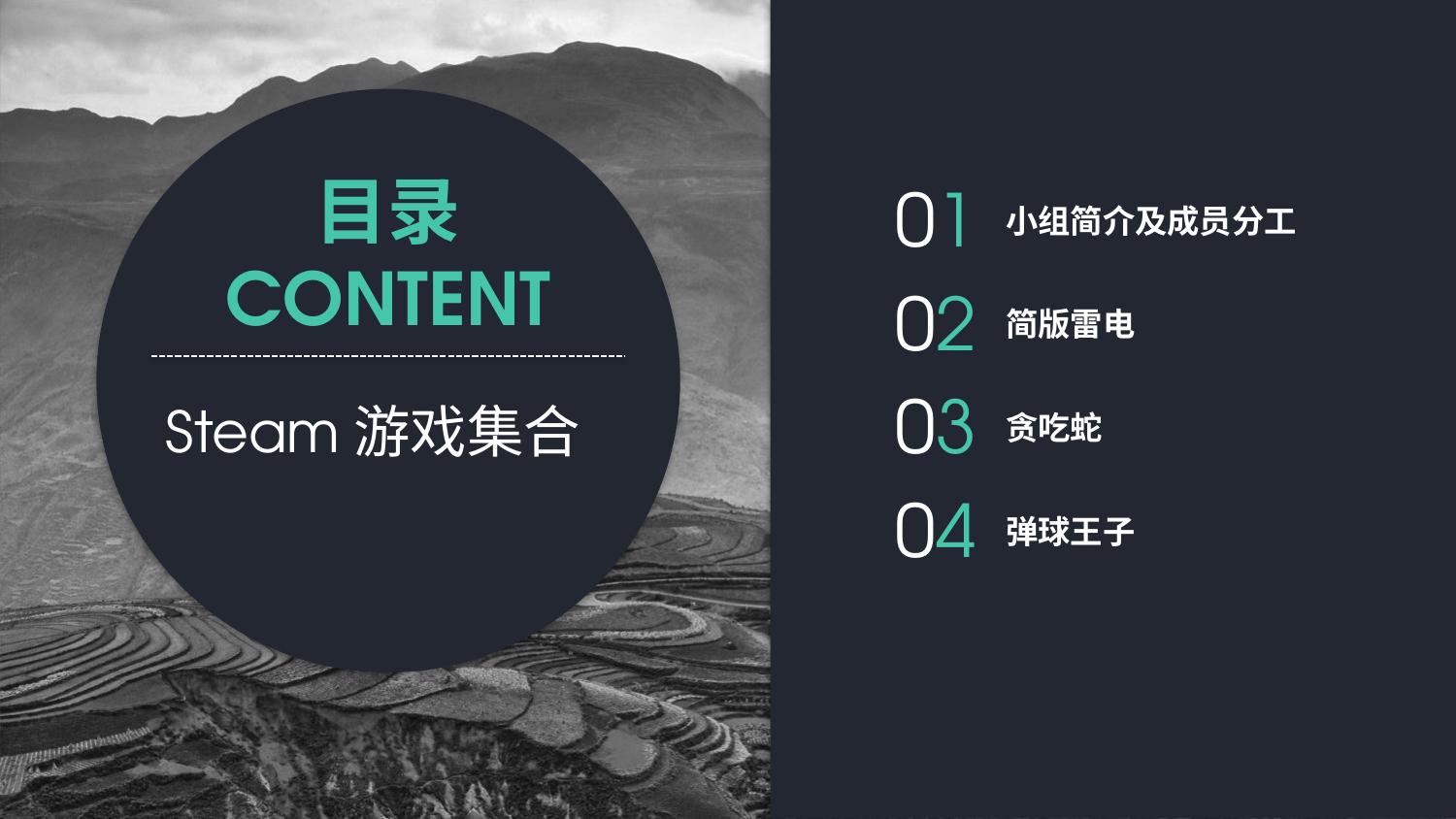

目录
CONTENT
01
小组简介及成员分工
02
简版雷电
Steam游戏集合
03
贪吃蛇
04
弹球王子